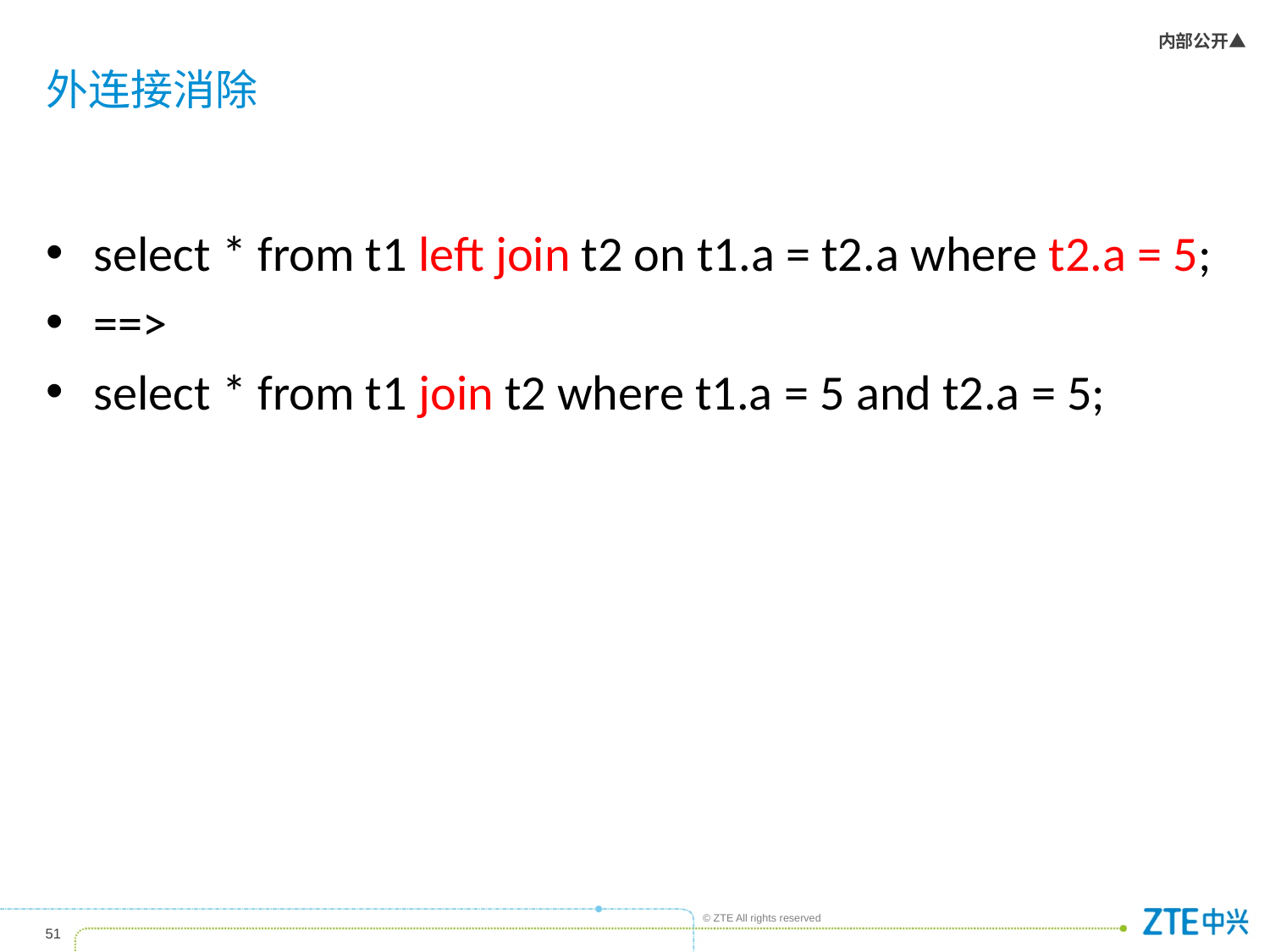

# 外连接消除
select * from t1 left join t2 on t1.a = t2.a where t2.a = 5;
==>
select * from t1 join t2 where t1.a = 5 and t2.a = 5;